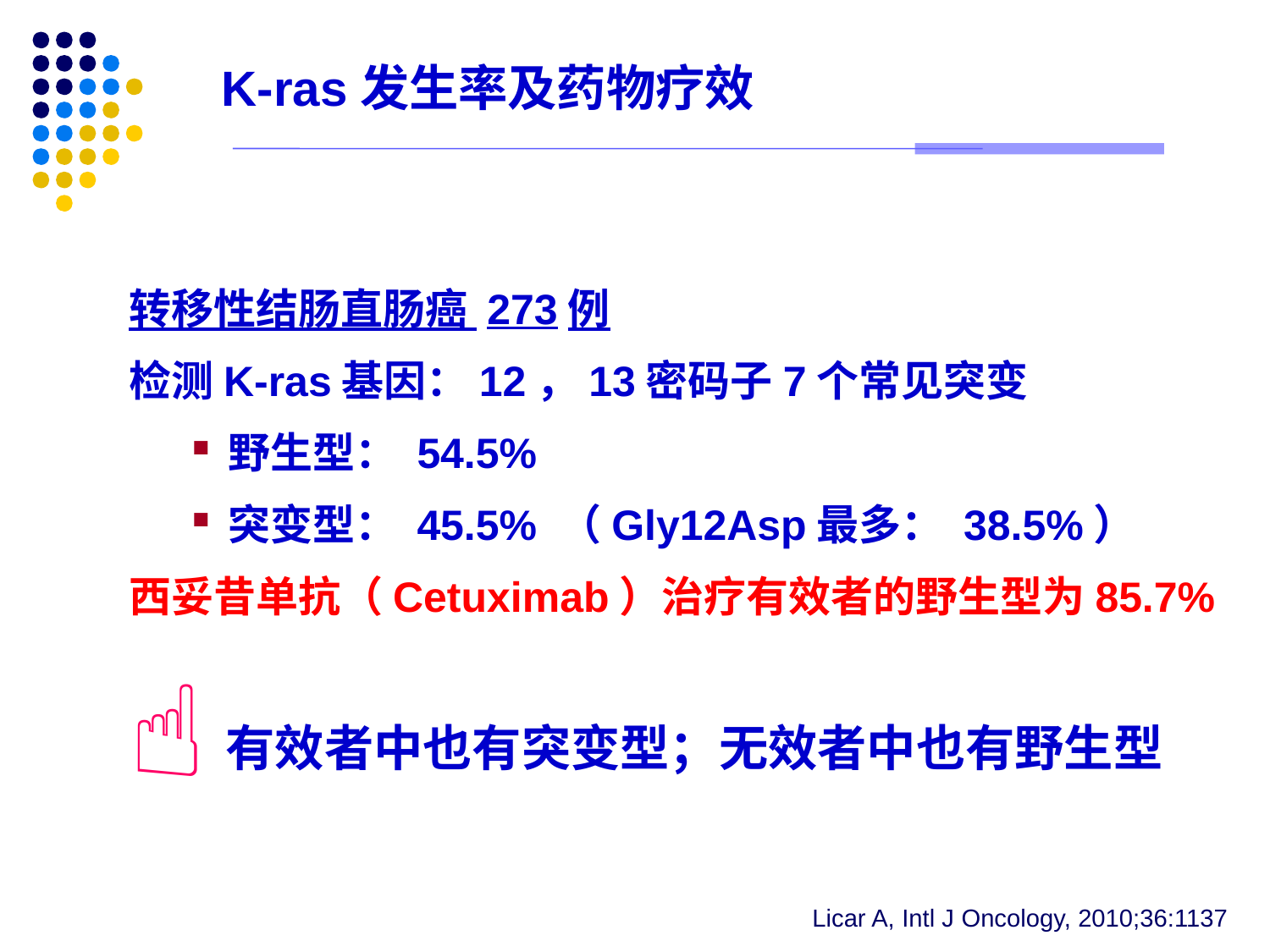

# K-ras发生率及药物疗效
转移性结肠直肠癌 273例
检测K-ras基因：12，13密码子7个常见突变
野生型： 54.5%
突变型： 45.5% （Gly12Asp最多： 38.5%）
西妥昔单抗（Cetuximab）治疗有效者的野生型为85.7%

 有效者中也有突变型；无效者中也有野生型
Licar A, Intl J Oncology, 2010;36:1137